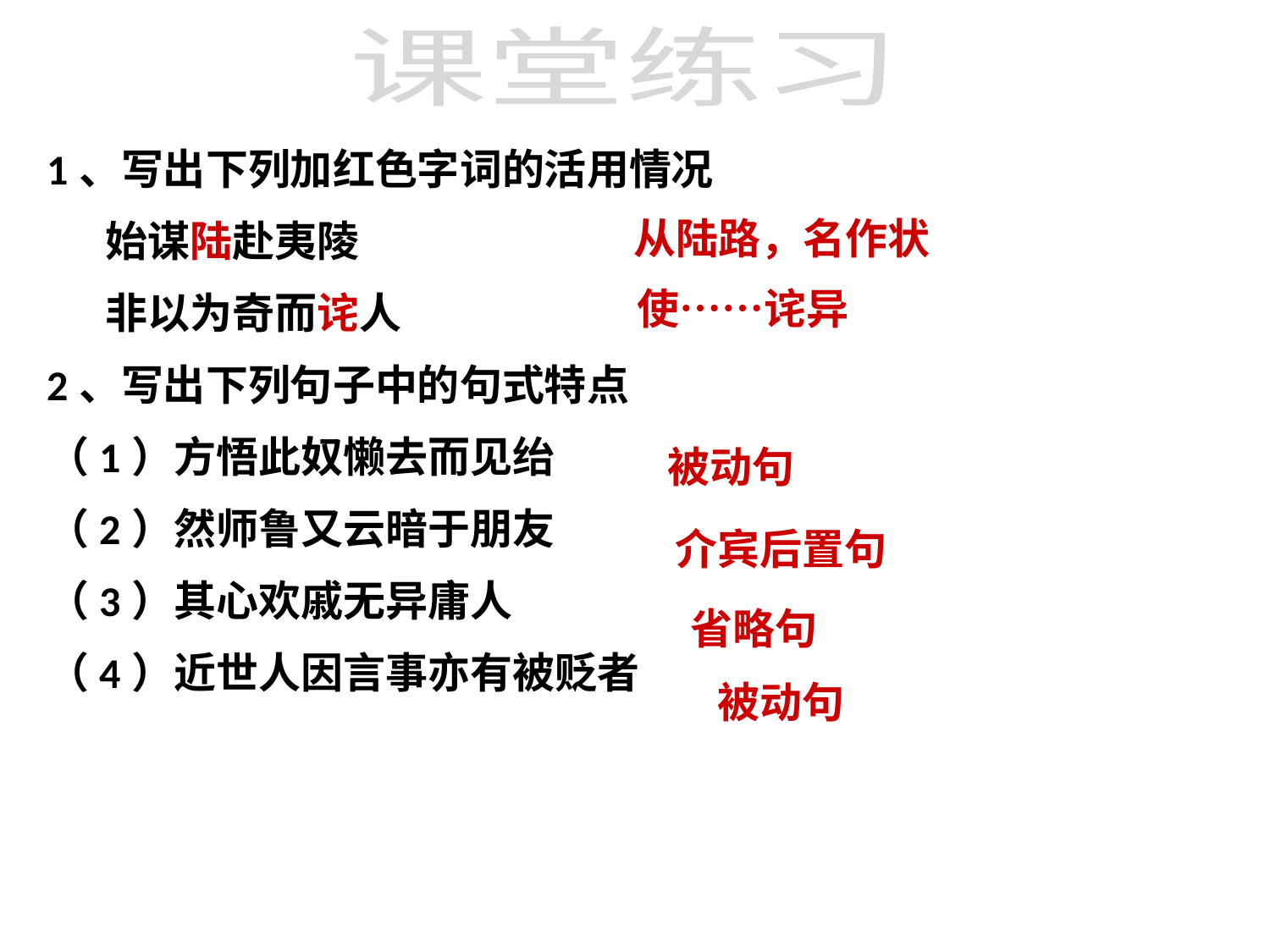

课堂练习
1、写出下列加红色字词的活用情况
     始谋陆赴夷陵
     非以为奇而诧人
2、写出下列句子中的句式特点
（1）方悟此奴懒去而见绐
（2）然师鲁又云暗于朋友
（3）其心欢戚无异庸人
（4）近世人因言事亦有被贬者
从陆路，名作状
使……诧异
被动句
介宾后置句
省略句
被动句